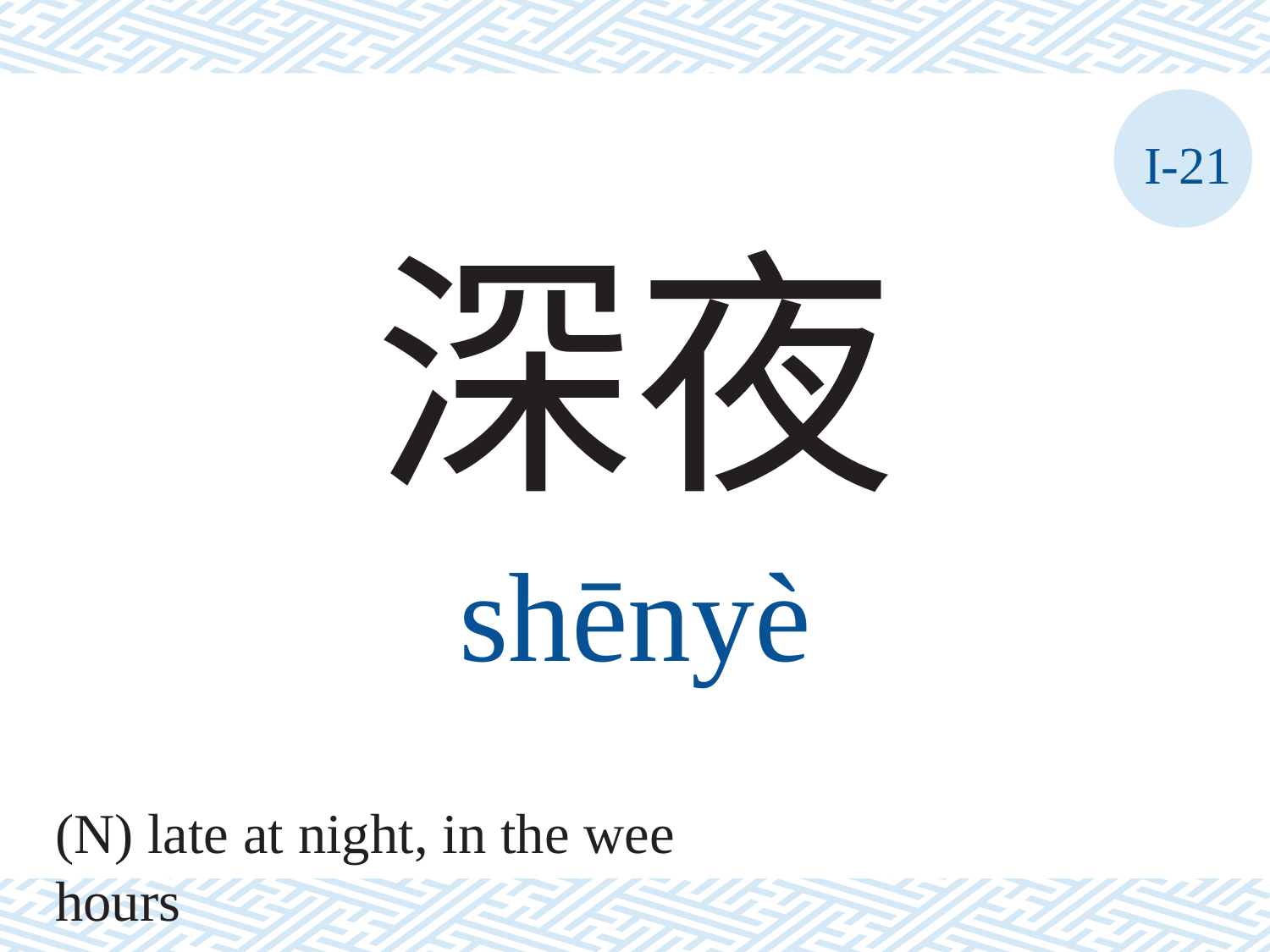

I-21
深夜
shēnyè
(N) late at night, in the wee hours